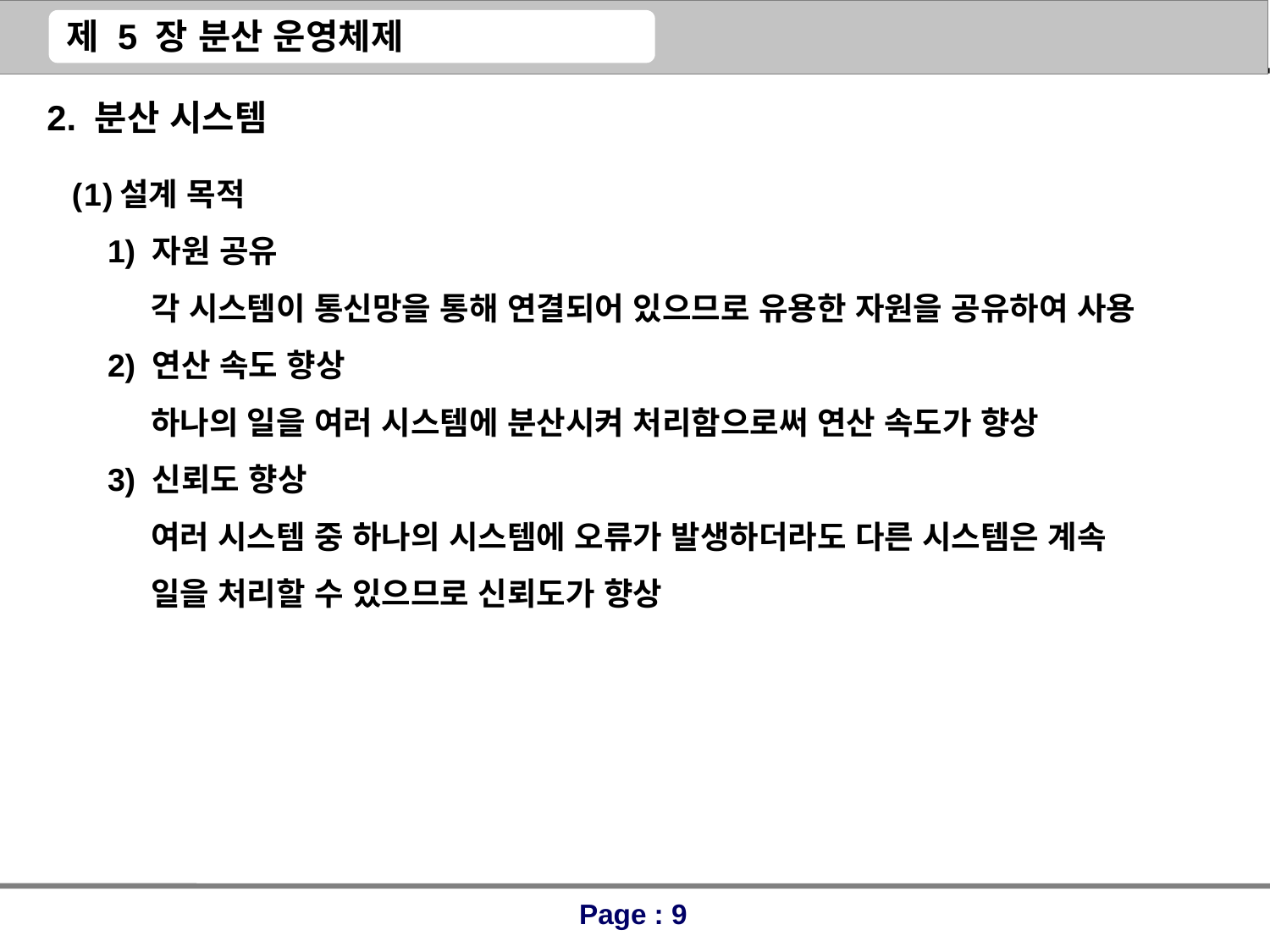

2. 분산 시스템
설계 목적
    1) 자원 공유
        각 시스템이 통신망을 통해 연결되어 있으므로 유용한 자원을 공유하여 사용
    2) 연산 속도 향상
        하나의 일을 여러 시스템에 분산시켜 처리함으로써 연산 속도가 향상
    3) 신뢰도 향상
        여러 시스템 중 하나의 시스템에 오류가 발생하더라도 다른 시스템은 계속
        일을 처리할 수 있으므로 신뢰도가 향상
Page : 9